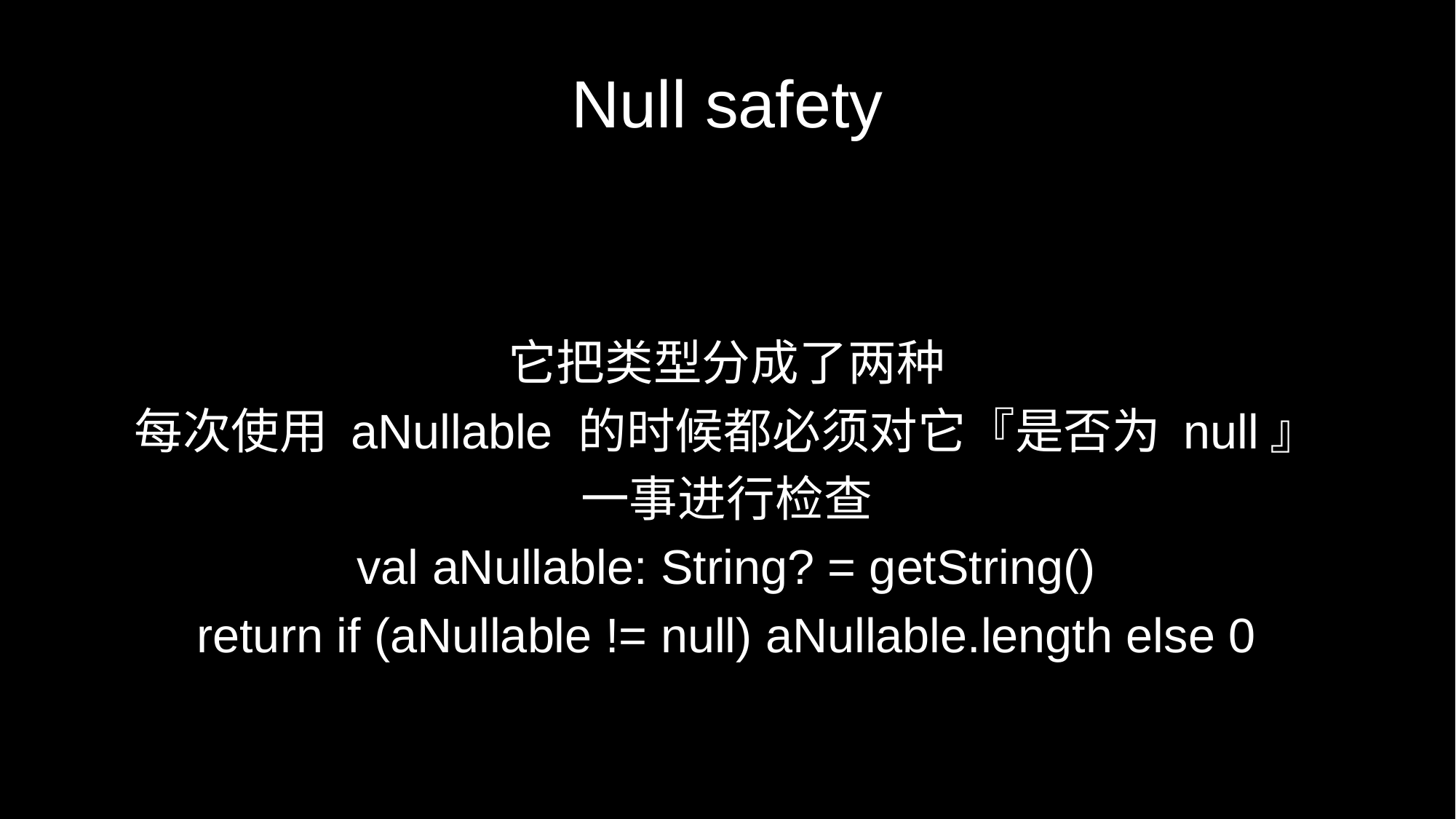

# Null safety
它把类型分成了两种
每次使用 aNullable 的时候都必须对它『是否为 null』
一事进行检查
val aNullable: String? = getString()
return if (aNullable != null) aNullable.length else 0